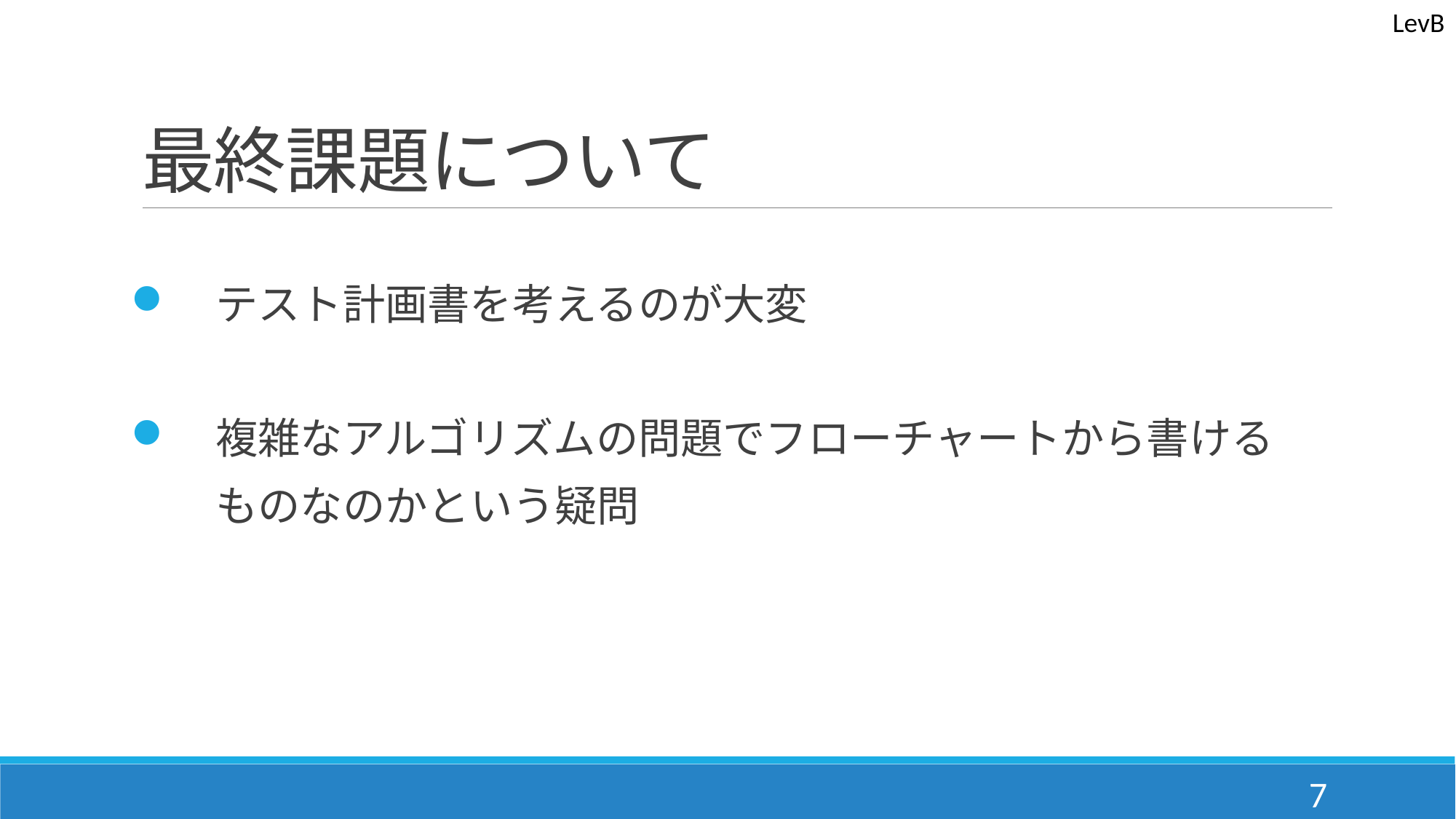

# 最終課題について

　テスト計画書を考えるのが大変

　複雑なアルゴリズムの問題でフローチャートから書ける
　　ものなのかという疑問
7